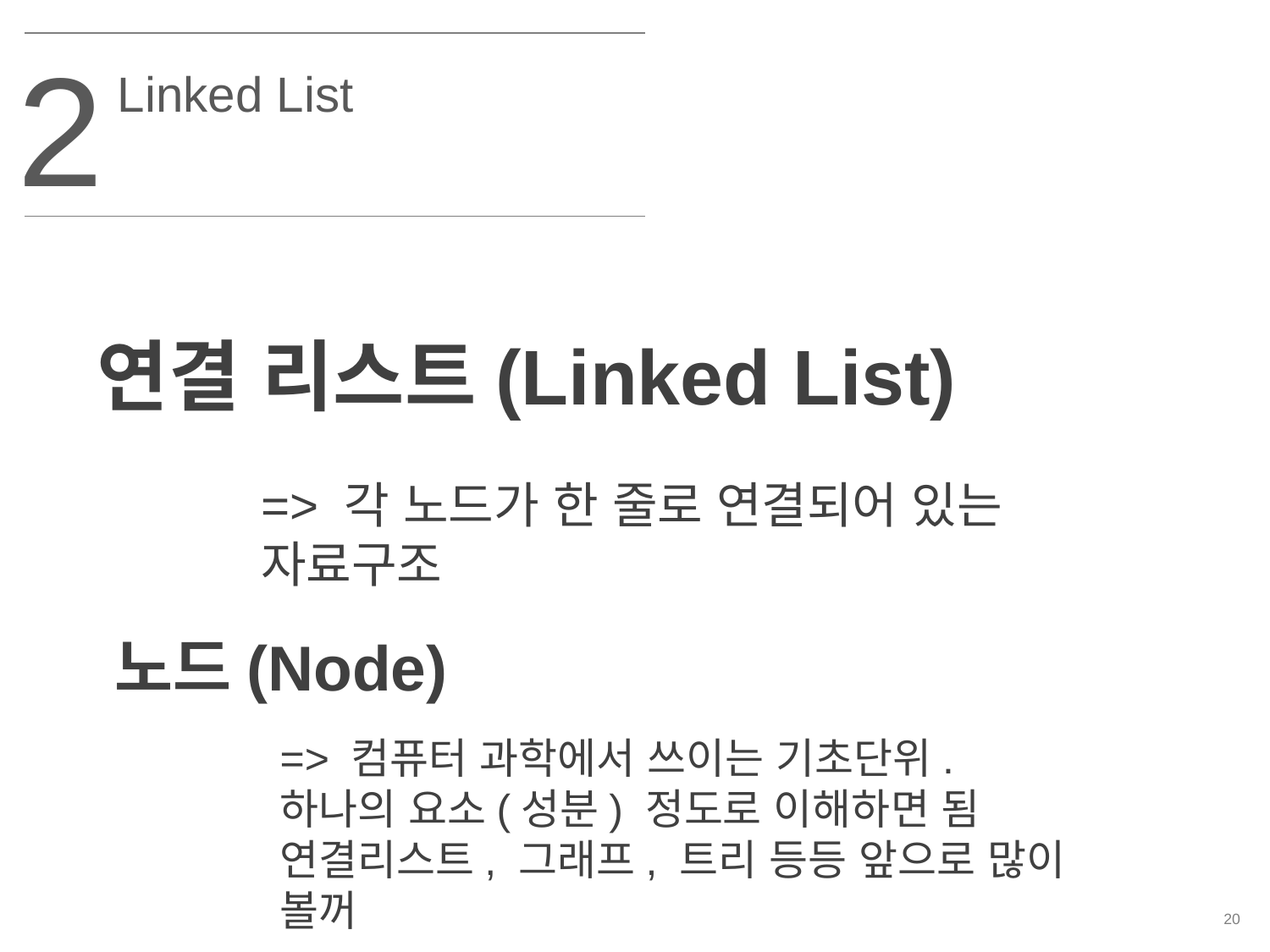

2
Linked List
연결 리스트(Linked List)
=> 각 노드가 한 줄로 연결되어 있는 자료구조
노드(Node)
=> 컴퓨터 과학에서 쓰이는 기초단위.
하나의 요소(성분) 정도로 이해하면 됨
연결리스트, 그래프, 트리 등등 앞으로 많이 볼꺼